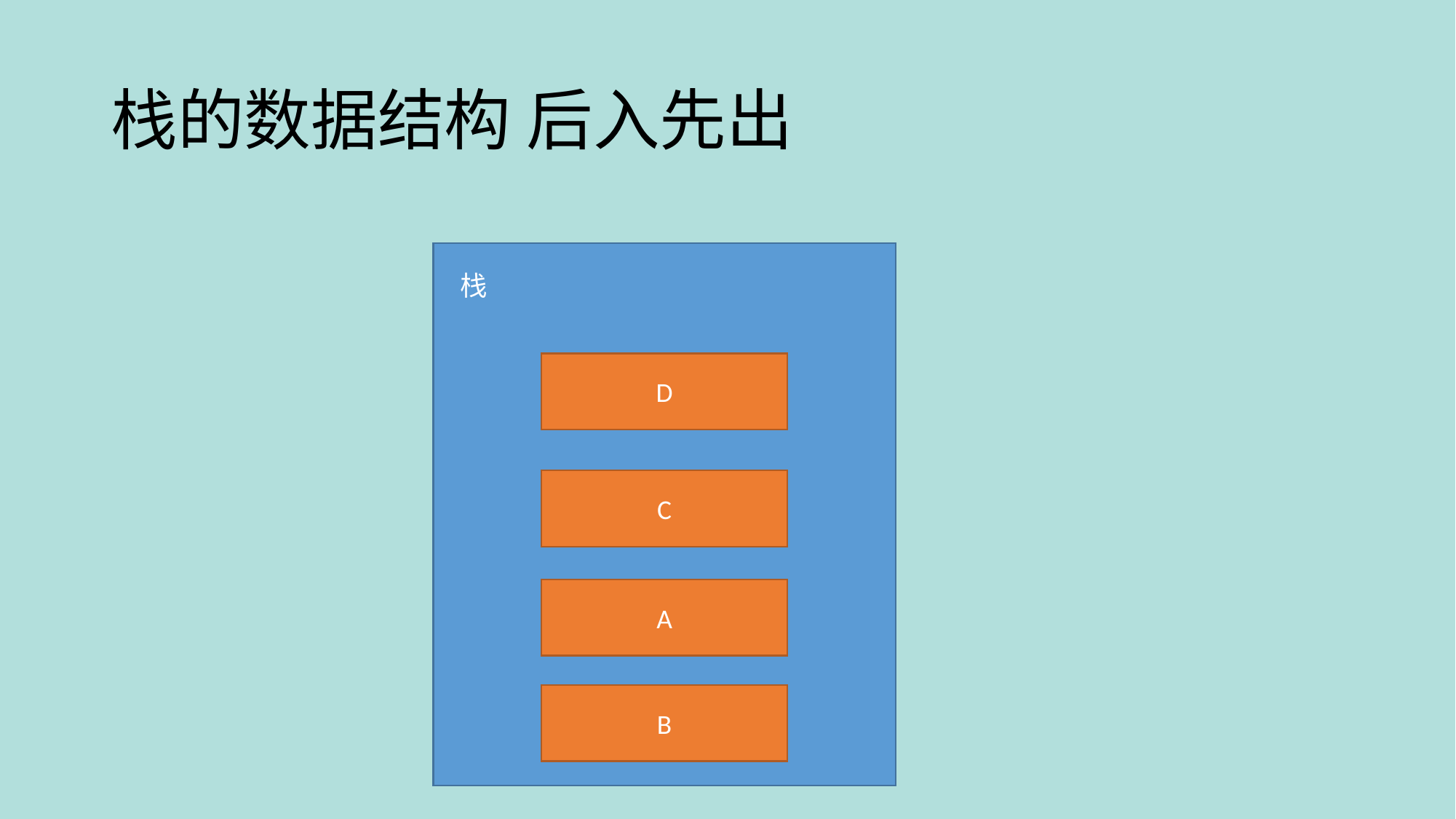

# 栈的数据结构 后入先出

栈
D
C
A
B